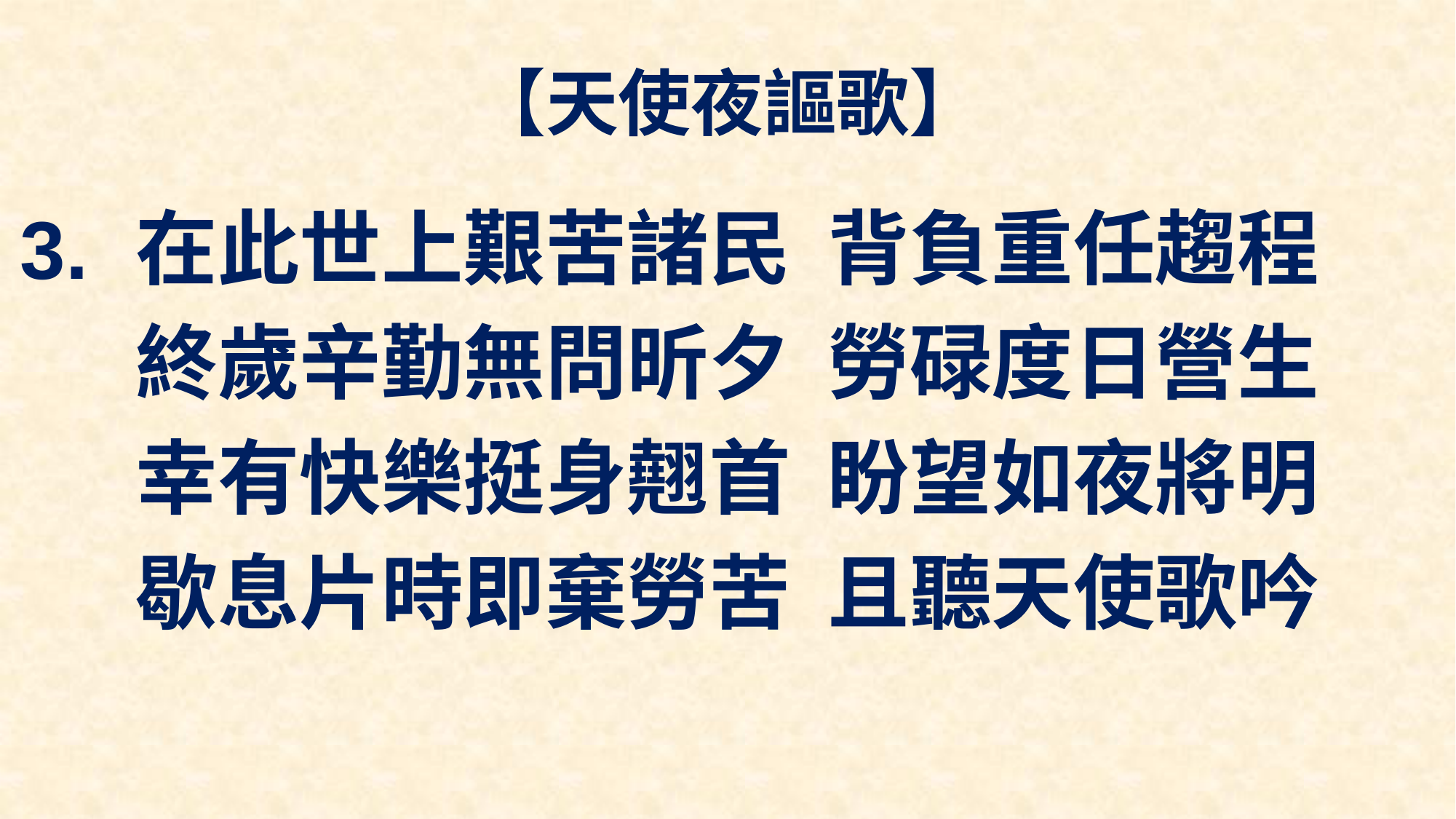

# 【天使夜謳歌】
在此世上艱苦諸民  背負重任趨程
終歲辛勤無問昕夕  勞碌度日營生
幸有快樂挺身翹首  盼望如夜將明
歇息片時即棄勞苦  且聽天使歌吟
3.